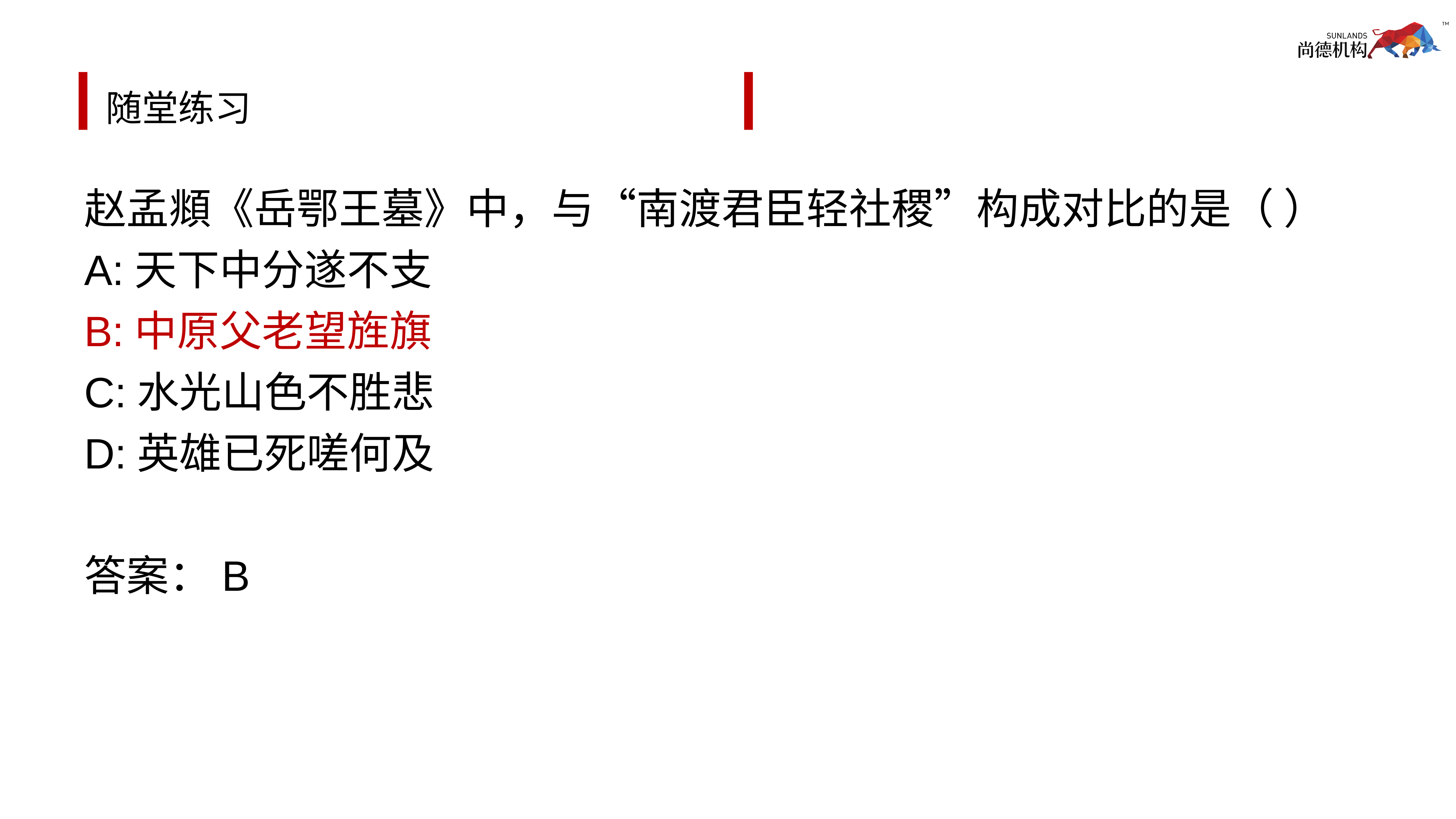

# 随堂练习
赵孟頫《岳鄂王墓》中，与“南渡君臣轻社稷”构成对比的是（ ）
A:天下中分遂不支
B:中原父老望旌旗
C:水光山色不胜悲
D:英雄已死嗟何及

答案：B